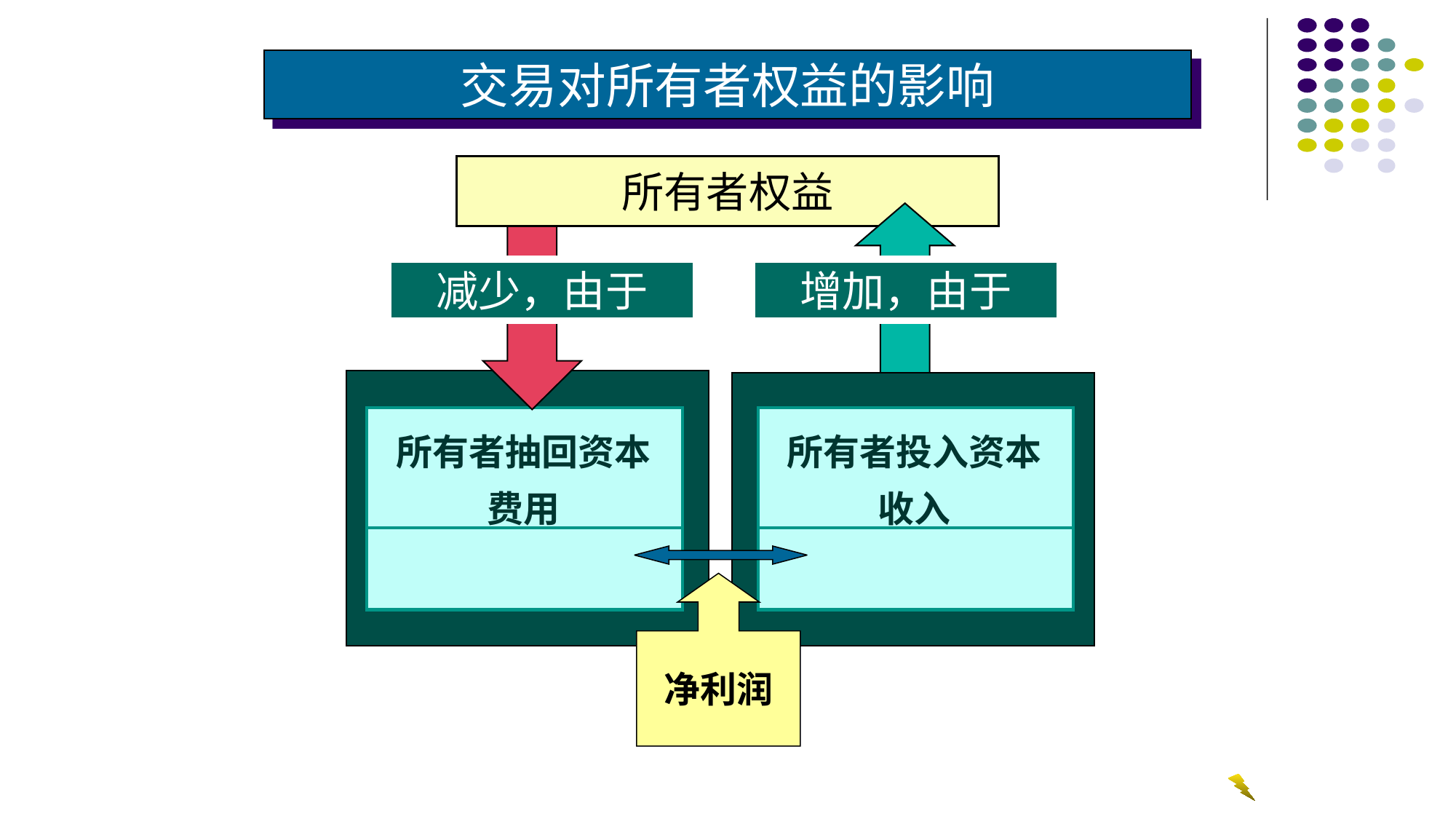

交易对所有者权益的影响
所有者权益

增加，由于

所有者投入资本
收入

减少，由于

所有者抽回资本
费用

净利润